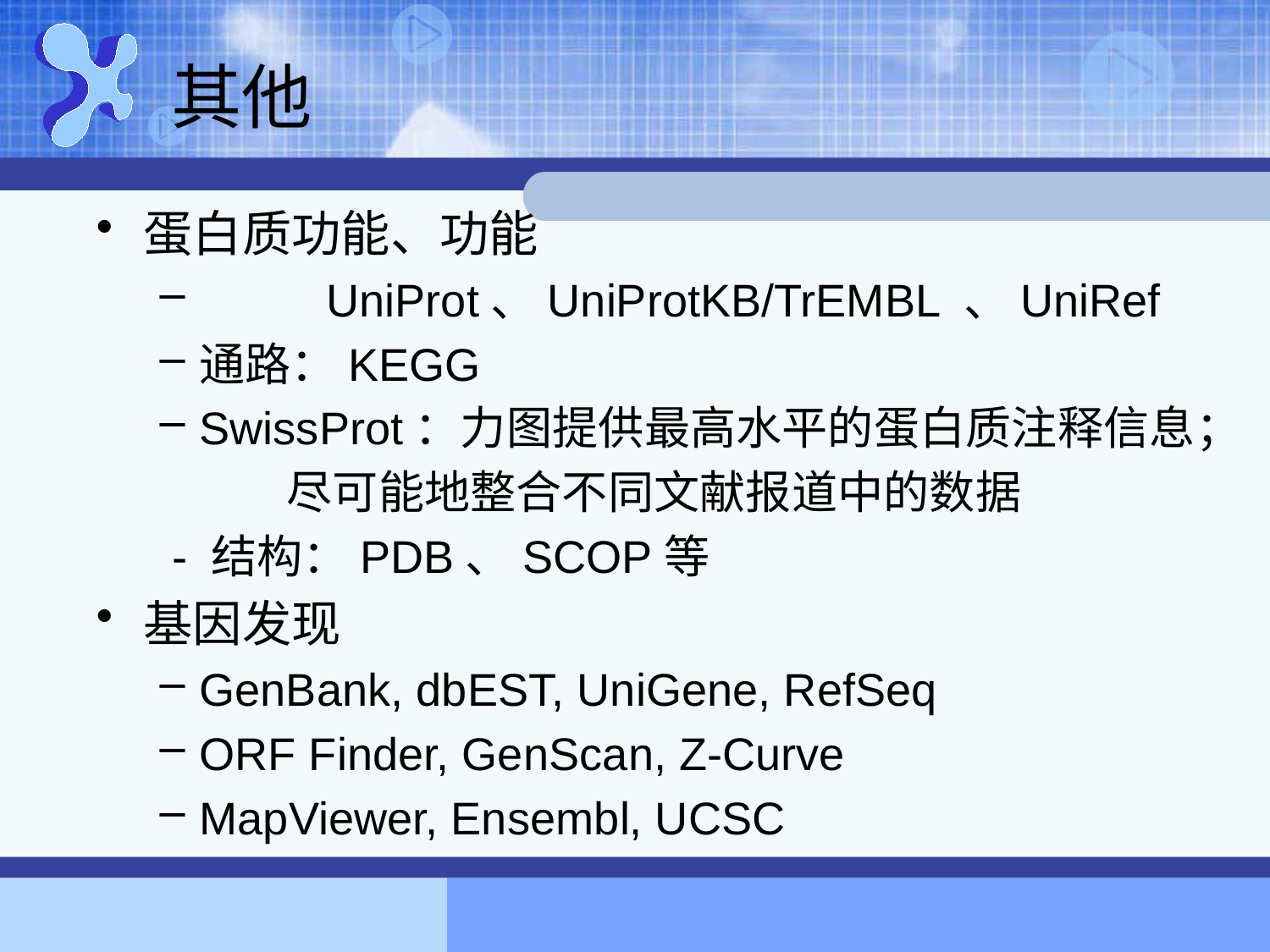

# 其他
蛋白质功能、功能
	UniProt、UniProtKB/TrEMBL 、UniRef
通路：KEGG
SwissProt：力图提供最高水平的蛋白质注释信息；
	尽可能地整合不同文献报道中的数据
 - 结构：PDB、SCOP等
基因发现
GenBank, dbEST, UniGene, RefSeq
ORF Finder, GenScan, Z-Curve
MapViewer, Ensembl, UCSC